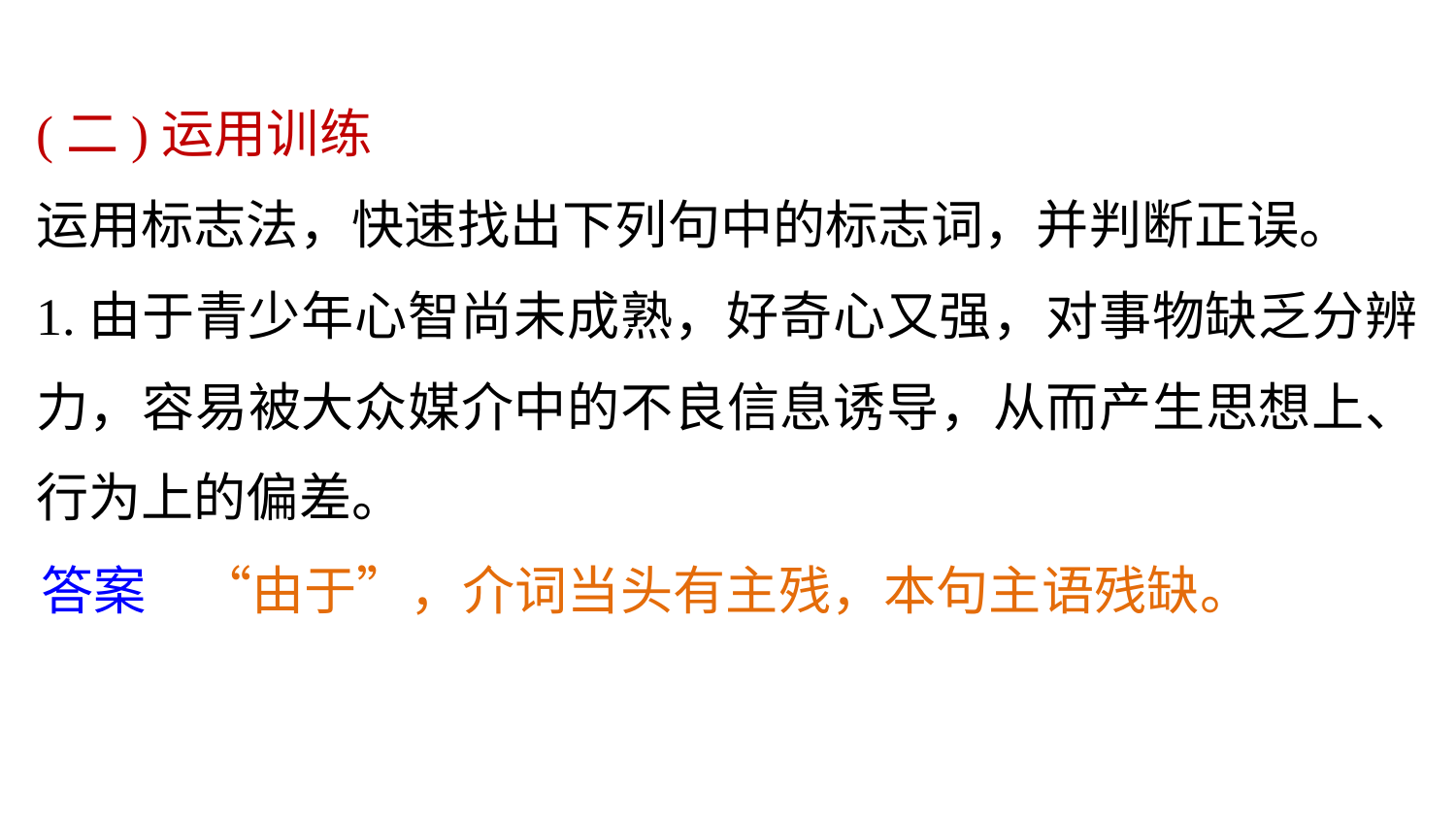

(二)运用训练
运用标志法，快速找出下列句中的标志词，并判断正误。
1.由于青少年心智尚未成熟，好奇心又强，对事物缺乏分辨力，容易被大众媒介中的不良信息诱导，从而产生思想上、行为上的偏差。
答案　“由于”，介词当头有主残，本句主语残缺。